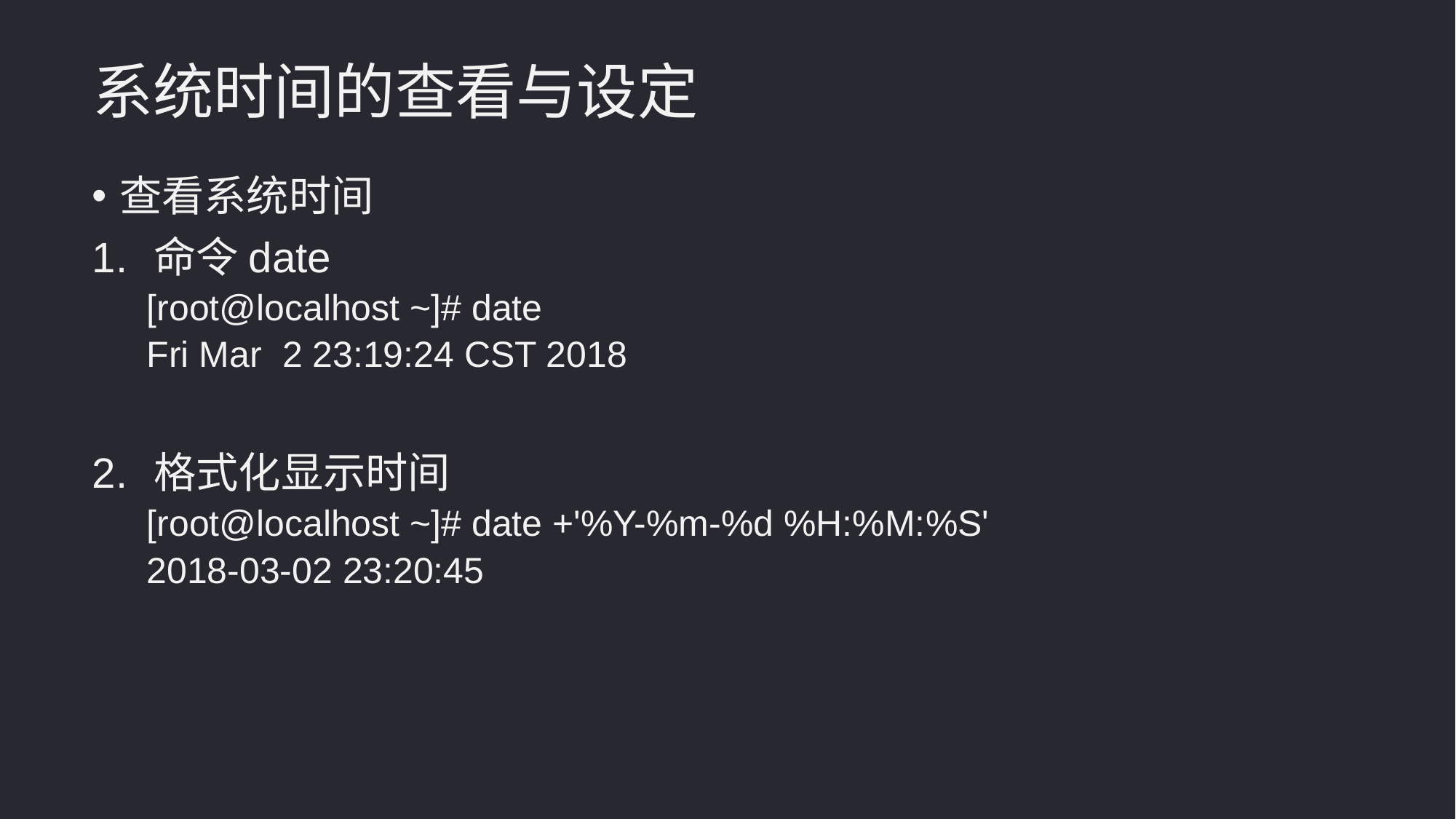

系统时间的查看与设定
查看系统时间
命令date
[root@localhost ~]# date
Fri Mar  2 23:19:24 CST 2018

格式化显示时间
[root@localhost ~]# date +'%Y-%m-%d %H:%M:%S'
2018-03-02 23:20:45